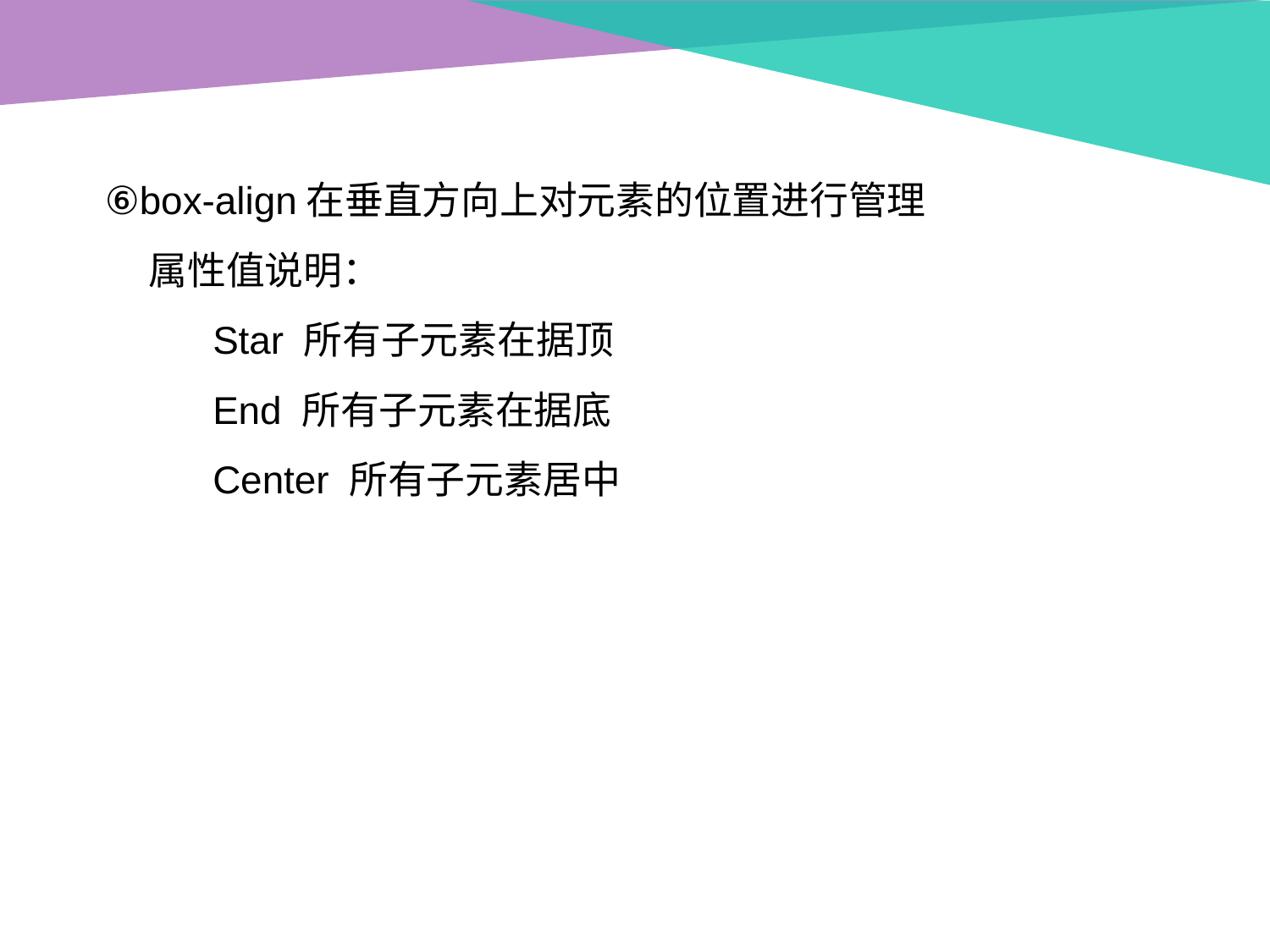

⑥box-align在垂直方向上对元素的位置进行管理
    属性值说明：
          Star 所有子元素在据顶
          End 所有子元素在据底
          Center 所有子元素居中